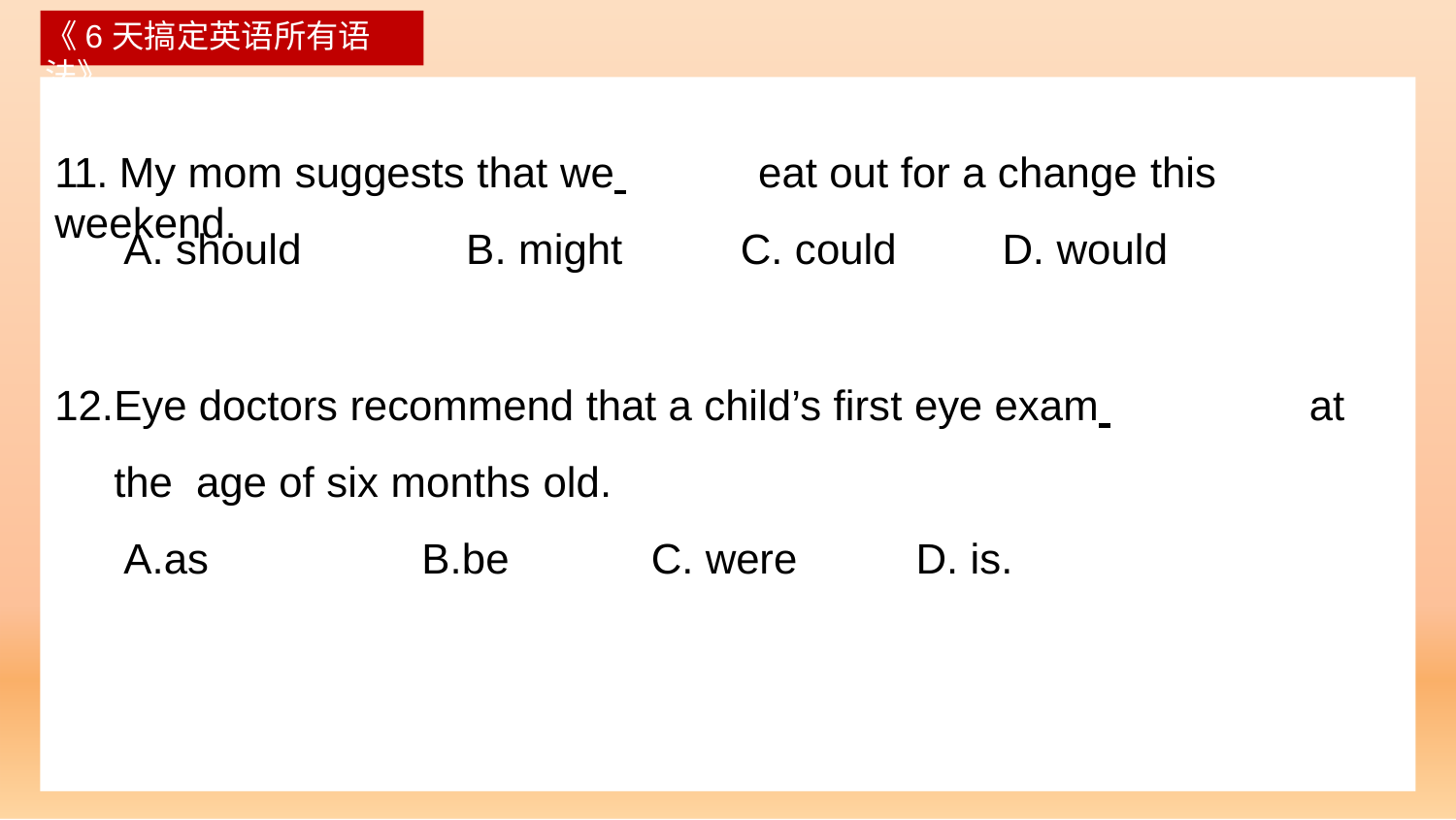

《6天搞定英语所有语法》
# 11. My mom suggests that we 	eat out for a change this weekend.
A. should	B. might	C. could	D. would

Eye doctors recommend that a child’s first eye exam 	at the  age of six months old.
A.as	B.be	C. were	D. is.